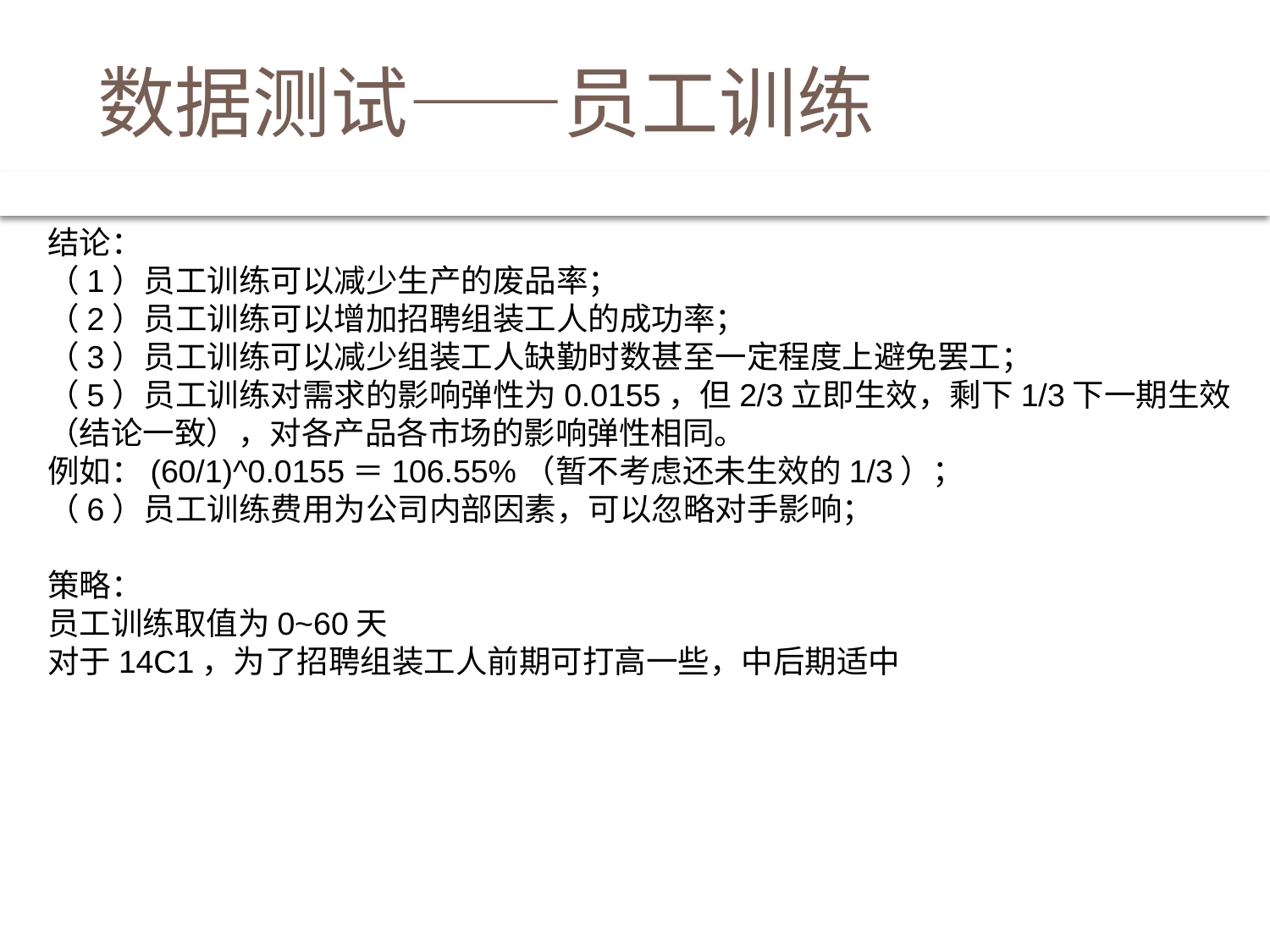

# 数据测试——员工训练
结论：
（1）员工训练可以减少生产的废品率；
（2）员工训练可以增加招聘组装工人的成功率；
（3）员工训练可以减少组装工人缺勤时数甚至一定程度上避免罢工；
（5）员工训练对需求的影响弹性为0.0155，但2/3立即生效，剩下1/3下一期生效（结论一致），对各产品各市场的影响弹性相同。
例如：(60/1)^0.0155＝106.55%（暂不考虑还未生效的1/3）；
（6）员工训练费用为公司内部因素，可以忽略对手影响；

策略：
员工训练取值为0~60天
对于14C1，为了招聘组装工人前期可打高一些，中后期适中